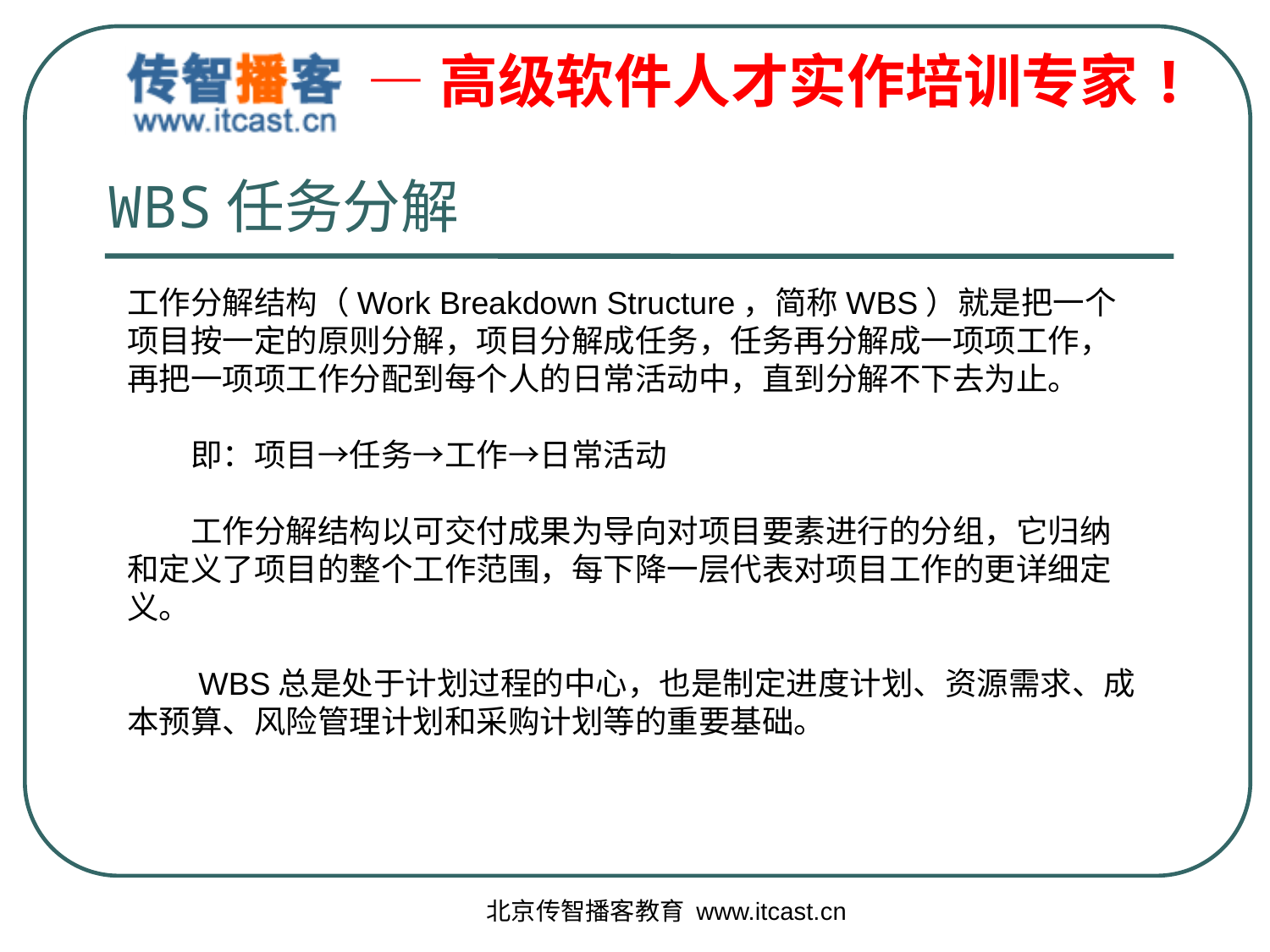

# WBS任务分解
工作分解结构（Work Breakdown Structure，简称WBS）就是把一个项目按一定的原则分解，项目分解成任务，任务再分解成一项项工作，再把一项项工作分配到每个人的日常活动中，直到分解不下去为止。

　　即：项目→任务→工作→日常活动

　　工作分解结构以可交付成果为导向对项目要素进行的分组，它归纳和定义了项目的整个工作范围，每下降一层代表对项目工作的更详细定义。

　　WBS总是处于计划过程的中心，也是制定进度计划、资源需求、成本预算、风险管理计划和采购计划等的重要基础。

北京传智播客教育 www.itcast.cn